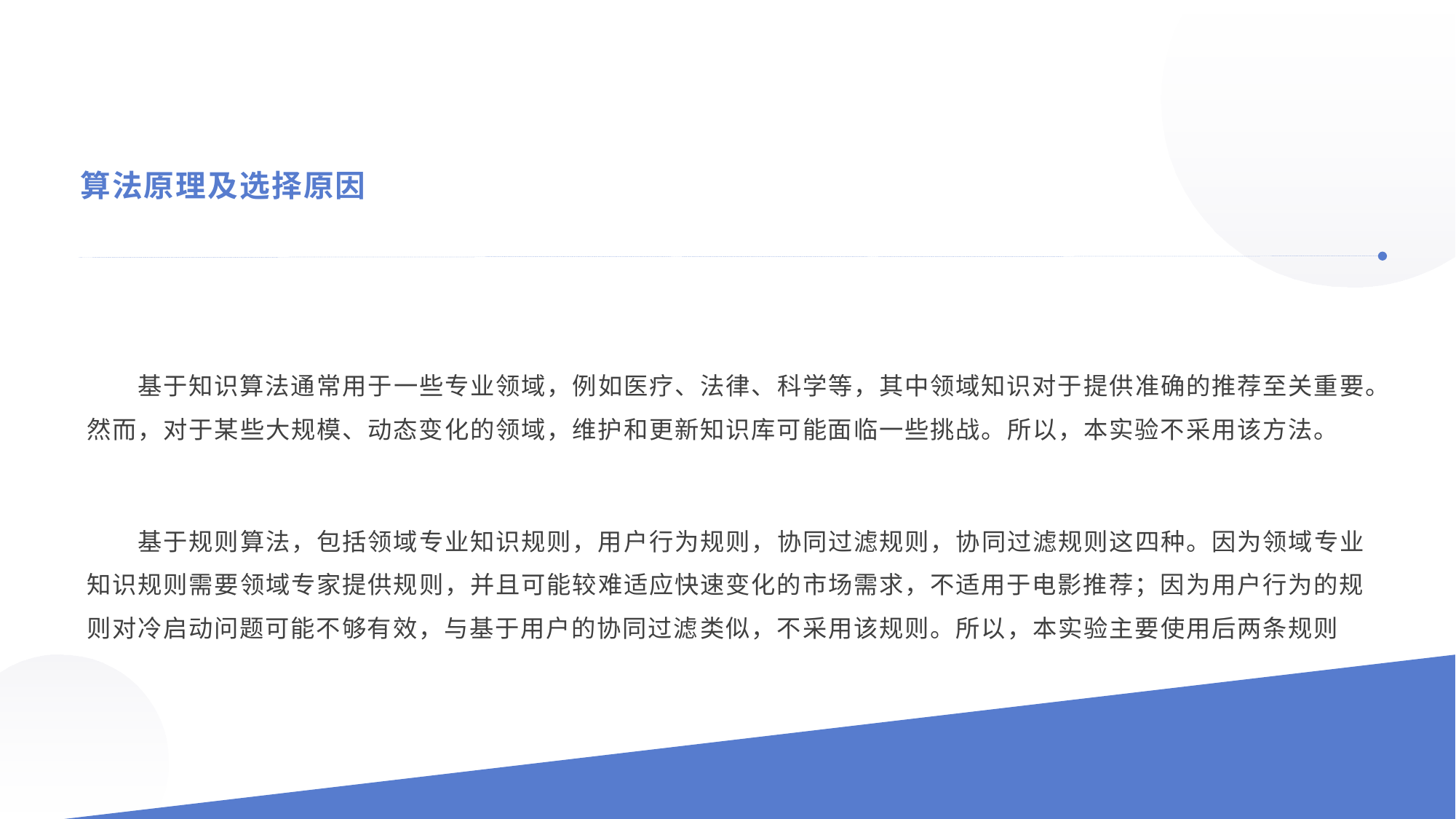

算法原理及选择原因
基于知识算法通常用于一些专业领域，例如医疗、法律、科学等，其中领域知识对于提供准确的推荐至关重要。然而，对于某些大规模、动态变化的领域，维护和更新知识库可能面临一些挑战。所以，本实验不采用该方法。

基于规则算法，包括领域专业知识规则，用户行为规则，协同过滤规则，协同过滤规则这四种。因为领域专业知识规则需要领域专家提供规则，并且可能较难适应快速变化的市场需求，不适用于电影推荐；因为用户行为的规则对冷启动问题可能不够有效，与基于用户的协同过滤类似，不采用该规则。所以，本实验主要使用后两条规则